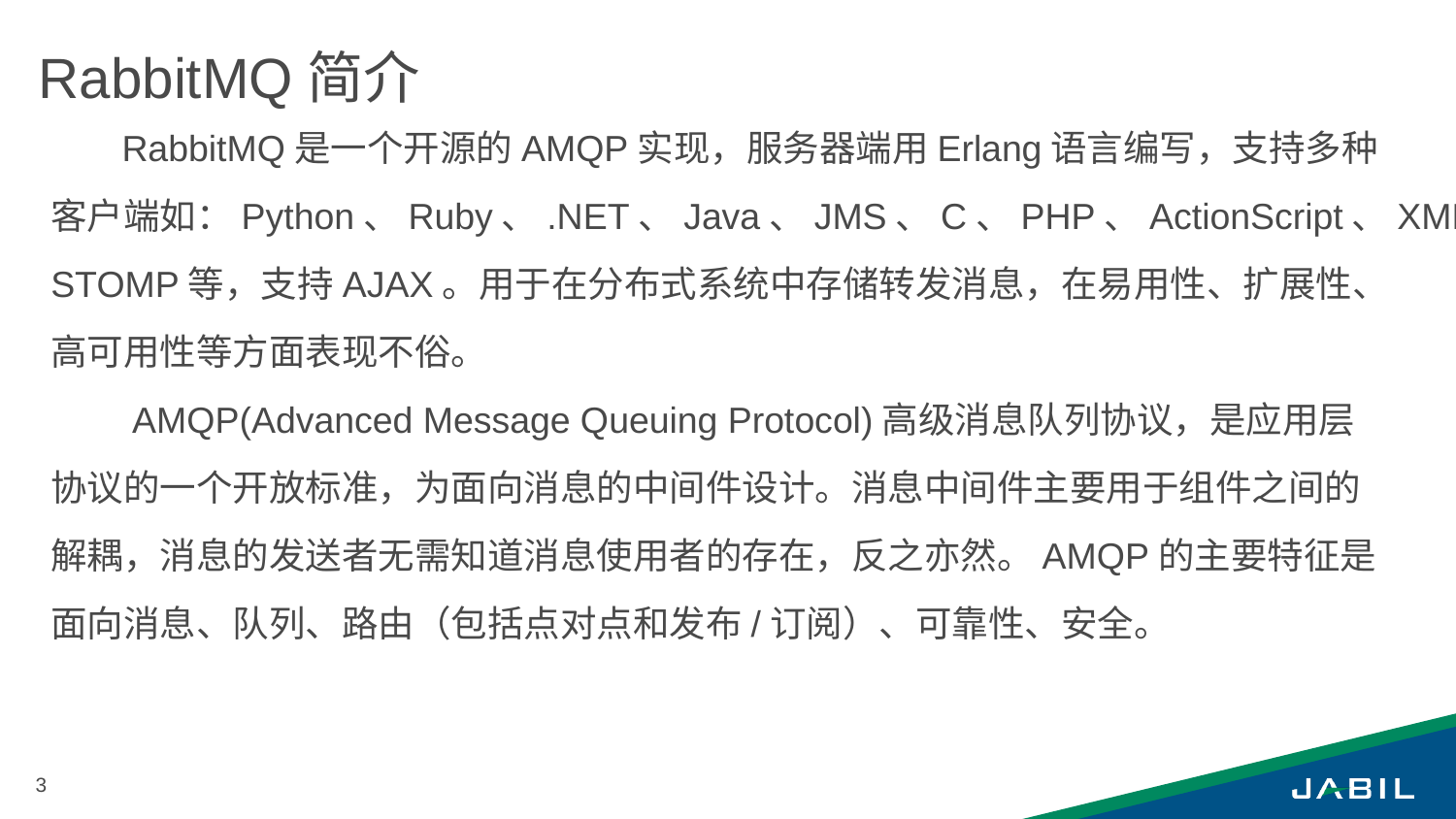

RabbitMQ简介
       RabbitMQ是一个开源的AMQP实现，服务器端用Erlang语言编写，支持多种
客户端如：Python、Ruby、.NET、Java、JMS、C、PHP、ActionScript、XMPP、
STOMP等，支持AJAX。用于在分布式系统中存储转发消息，在易用性、扩展性、
高可用性等方面表现不俗。
        AMQP(Advanced Message Queuing Protocol)高级消息队列协议，是应用层
协议的一个开放标准，为面向消息的中间件设计。消息中间件主要用于组件之间的
解耦，消息的发送者无需知道消息使用者的存在，反之亦然。AMQP的主要特征是
面向消息、队列、路由（包括点对点和发布/订阅）、可靠性、安全。